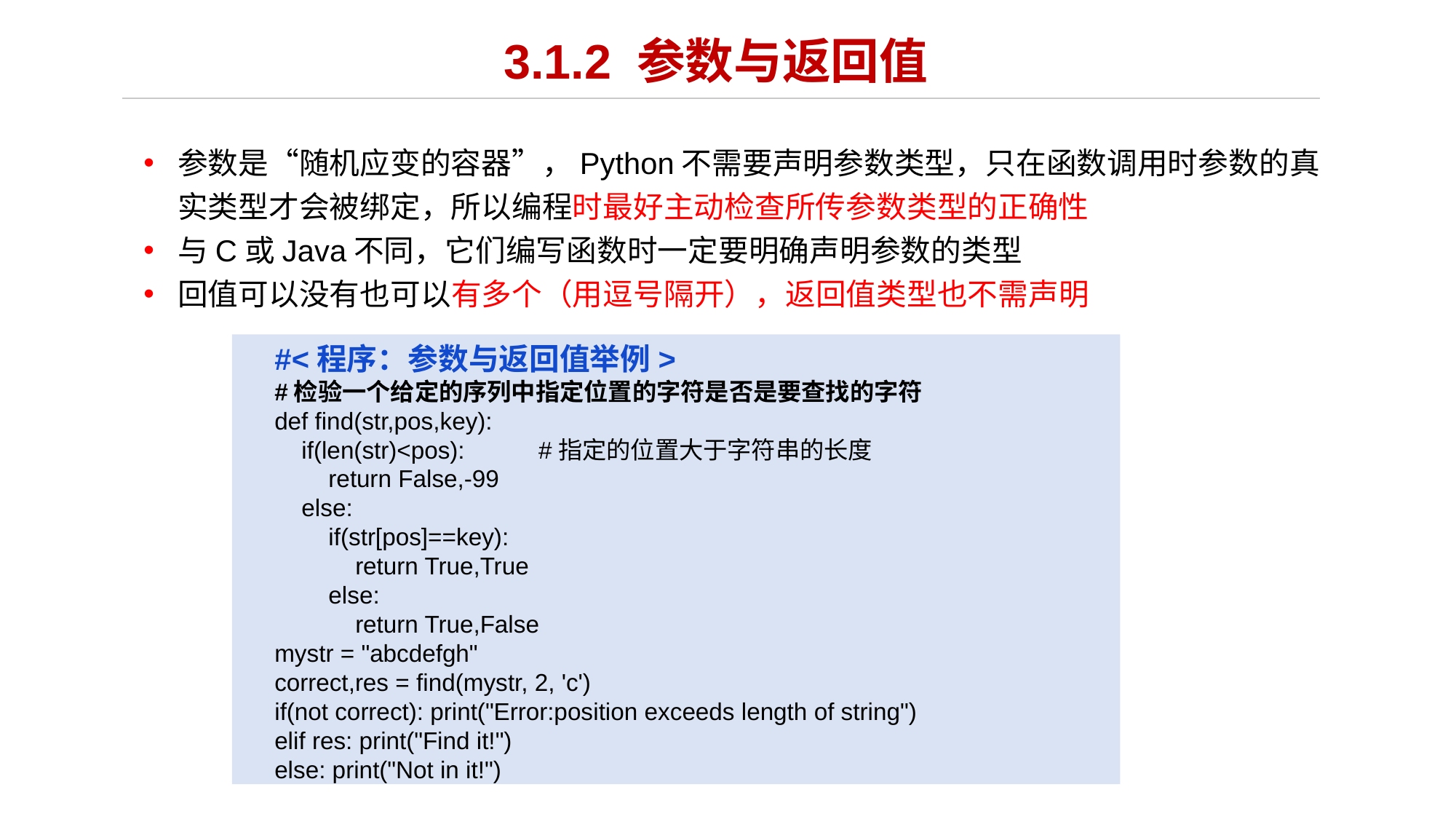

# 3.1.2 参数与返回值
参数是“随机应变的容器”，Python不需要声明参数类型，只在函数调用时参数的真实类型才会被绑定，所以编程时最好主动检查所传参数类型的正确性
与C或Java不同，它们编写函数时一定要明确声明参数的类型
回值可以没有也可以有多个（用逗号隔开），返回值类型也不需声明
#<程序：参数与返回值举例>
#检验一个给定的序列中指定位置的字符是否是要查找的字符
def find(str,pos,key):
    if(len(str)<pos):           #指定的位置大于字符串的长度
        return False,-99
    else:
        if(str[pos]==key):
            return True,True
        else:
            return True,False
mystr = "abcdefgh"
correct,res = find(mystr, 2, 'c')
if(not correct): print("Error:position exceeds length of string")
elif res: print("Find it!")
else: print("Not in it!")